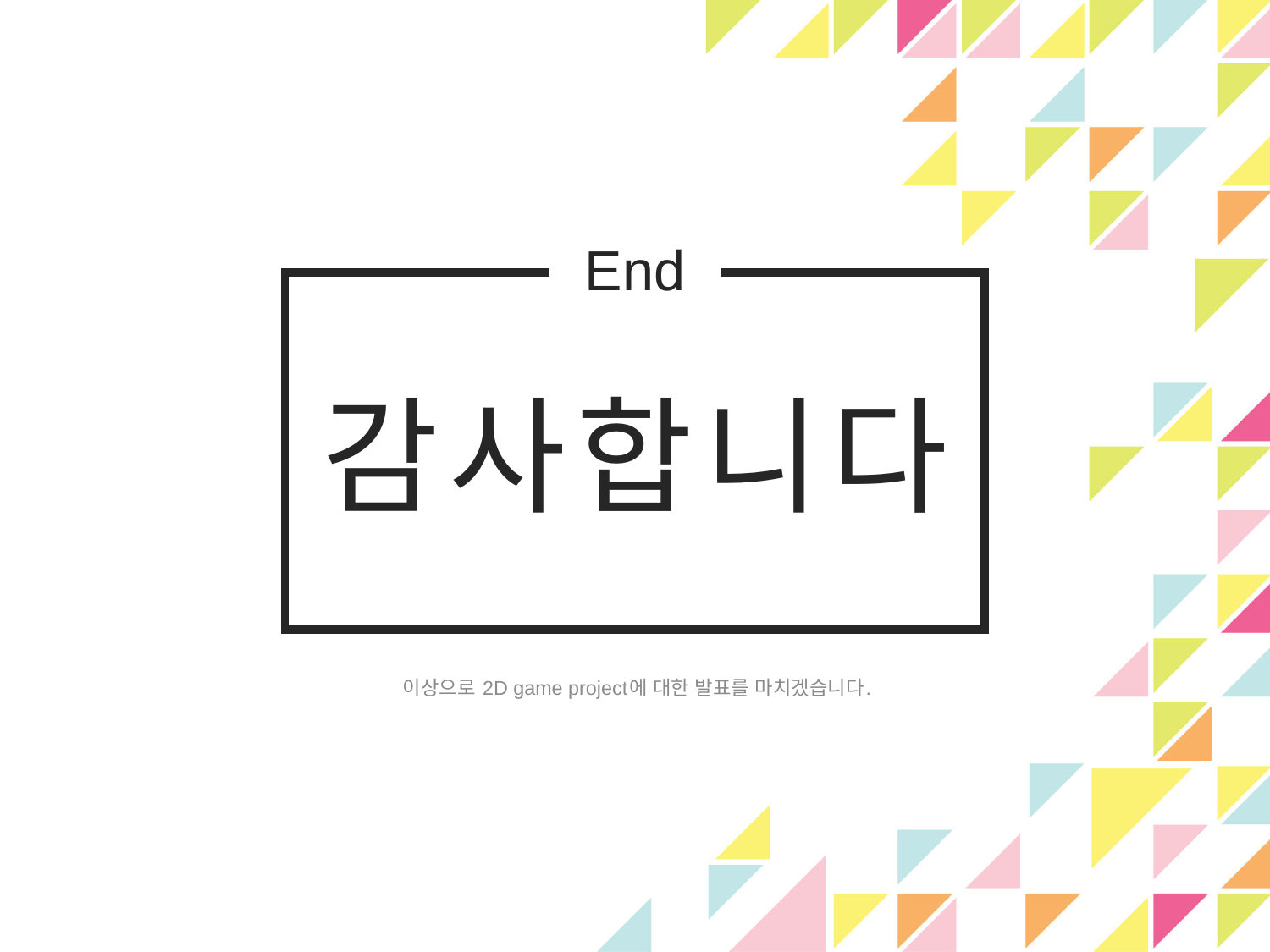

End

감사합니다
이상으로 2D game project에 대한 발표를 마치겠습니다.